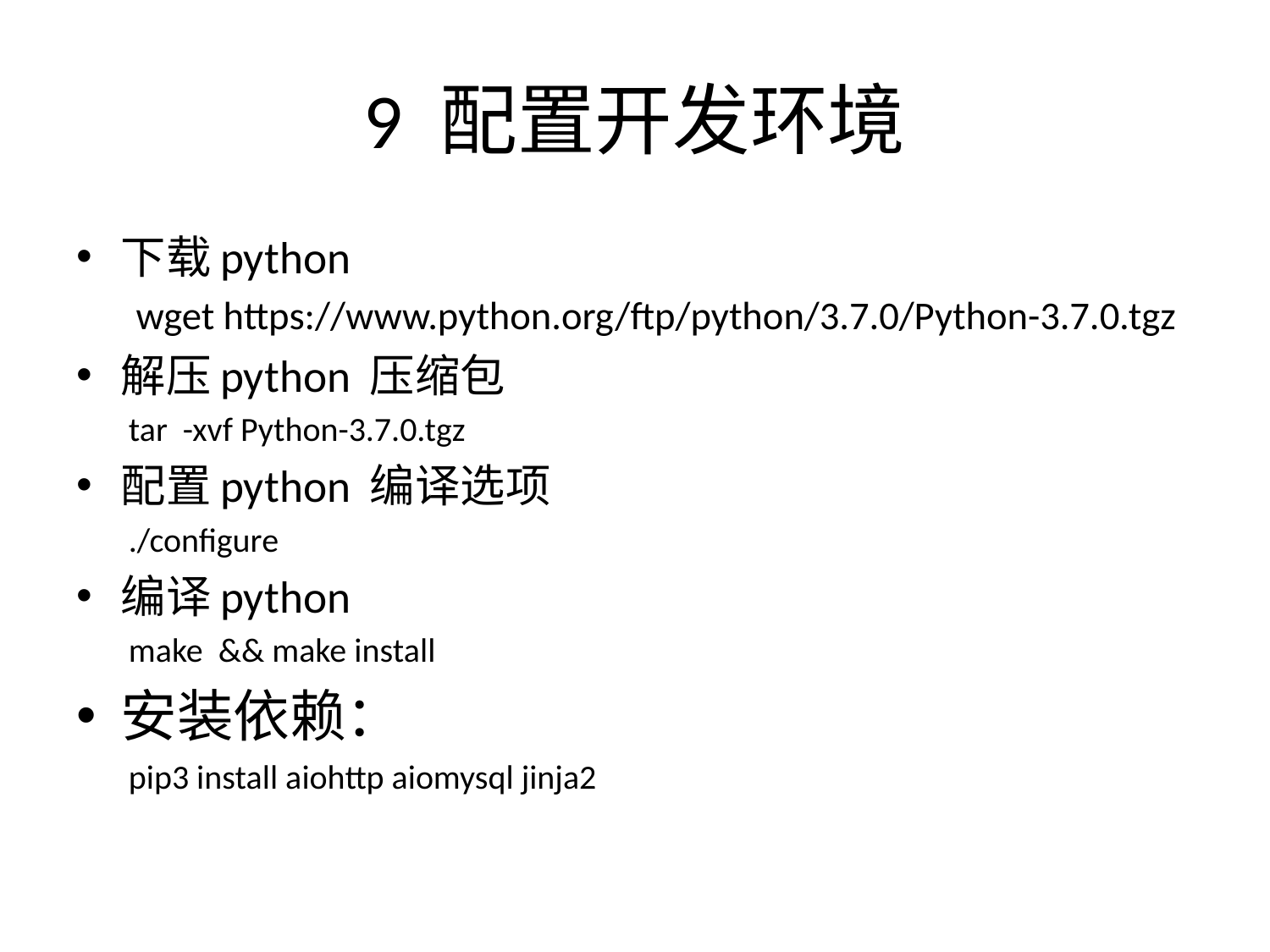

# 9 配置开发环境
下载python
wget https://www.python.org/ftp/python/3.7.0/Python-3.7.0.tgz
解压python 压缩包
tar  -xvf Python-3.7.0.tgz
配置python 编译选项
./configure
编译python
make  && make install
安装依赖：
pip3 install aiohttp aiomysql jinja2